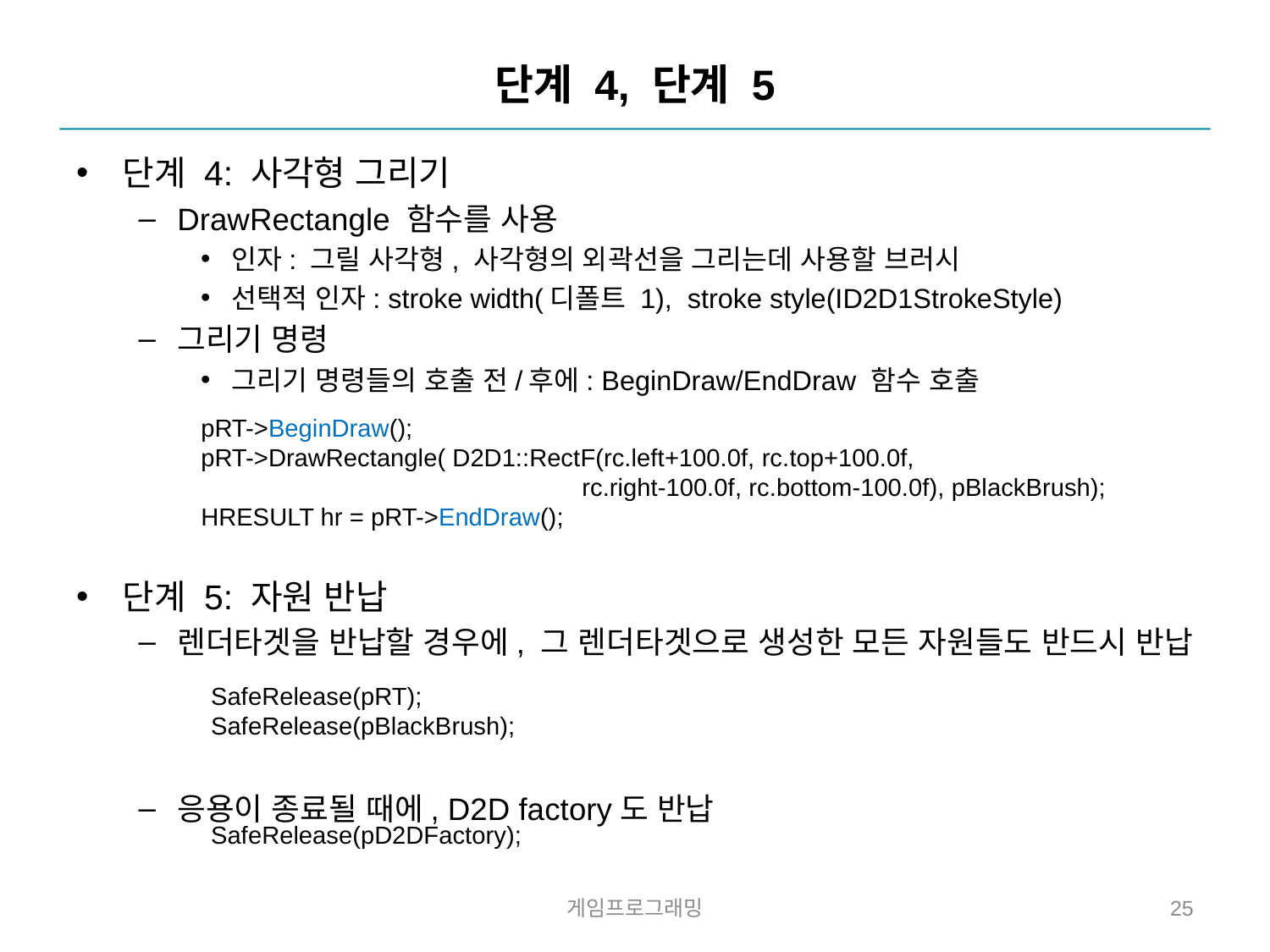

# 단계 4, 단계 5
단계 4: 사각형 그리기
DrawRectangle 함수를 사용
인자: 그릴 사각형, 사각형의 외곽선을 그리는데 사용할 브러시
선택적 인자: stroke width(디폴트 1),  stroke style(ID2D1StrokeStyle)
그리기 명령
그리기 명령들의 호출 전/후에: BeginDraw/EndDraw 함수 호출

단계 5: 자원 반납
렌더타겟을 반납할 경우에, 그 렌더타겟으로 생성한 모든 자원들도 반드시 반납

응용이 종료될 때에, D2D factory도 반납

pRT->BeginDraw();
pRT->DrawRectangle( D2D1::RectF(rc.left+100.0f, rc.top+100.0f,
			rc.right-100.0f, rc.bottom-100.0f), pBlackBrush);
HRESULT hr = pRT->EndDraw();
SafeRelease(pRT);
SafeRelease(pBlackBrush);
SafeRelease(pD2DFactory);
게임프로그래밍
25